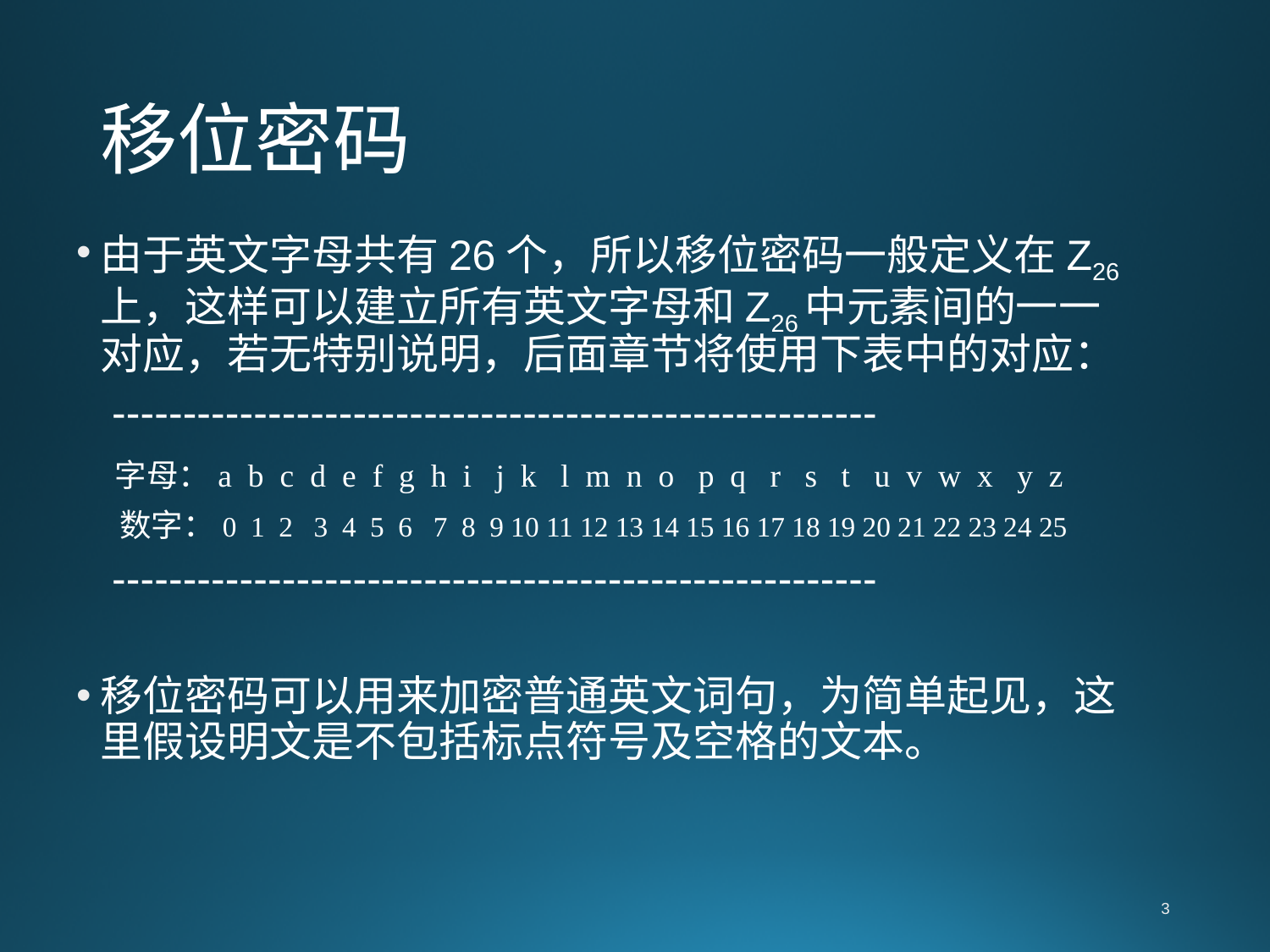

# 移位密码
由于英文字母共有26个，所以移位密码一般定义在Z26上，这样可以建立所有英文字母和Z26中元素间的一一对应，若无特别说明，后面章节将使用下表中的对应：
   ------------------------------------------------------
   字母：a  b  c  d  e  f  g  h  i   j  k   l  m  n  o   p  q   r   s   t   u  v  w  x   y  z
     数字：0  1  2   3  4  5  6   7  8  9 10 11 12 13 14 15 16 17 18 19 20 21 22 23 24 25
   ------------------------------------------------------

移位密码可以用来加密普通英文词句，为简单起见，这里假设明文是不包括标点符号及空格的文本。
3